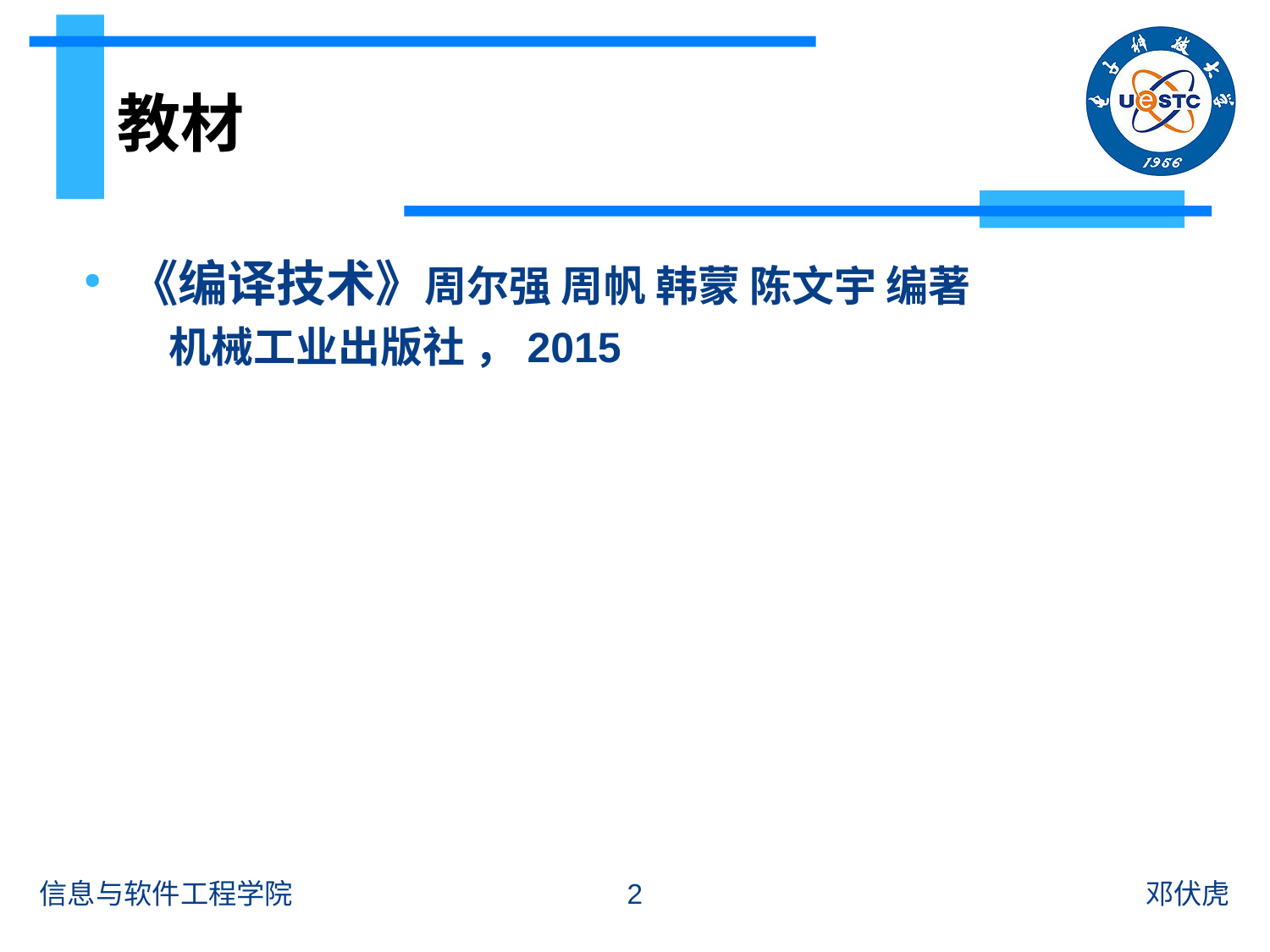

# 教材
《编译技术》周尔强 周帆 韩蒙 陈文宇 编著
机械工业出版社 ，2015

2
信息与软件工程学院
邓伏虎